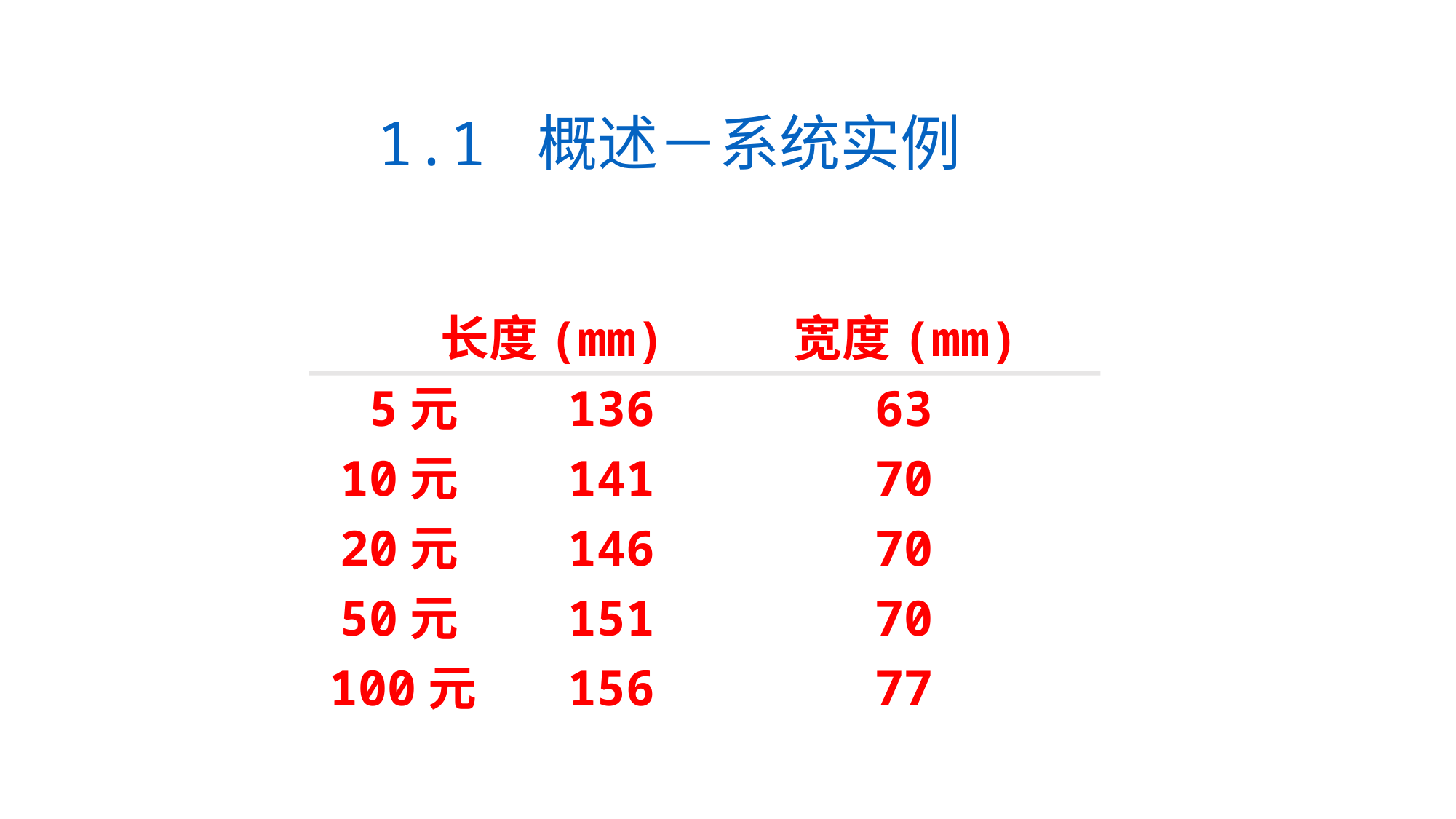

1.1 概述－系统实例
	         长度(mm)    宽度(mm)
	5元	136	63
	10元	141	70
	20元	146	70
	50元	151	70
	100元	156	77

14